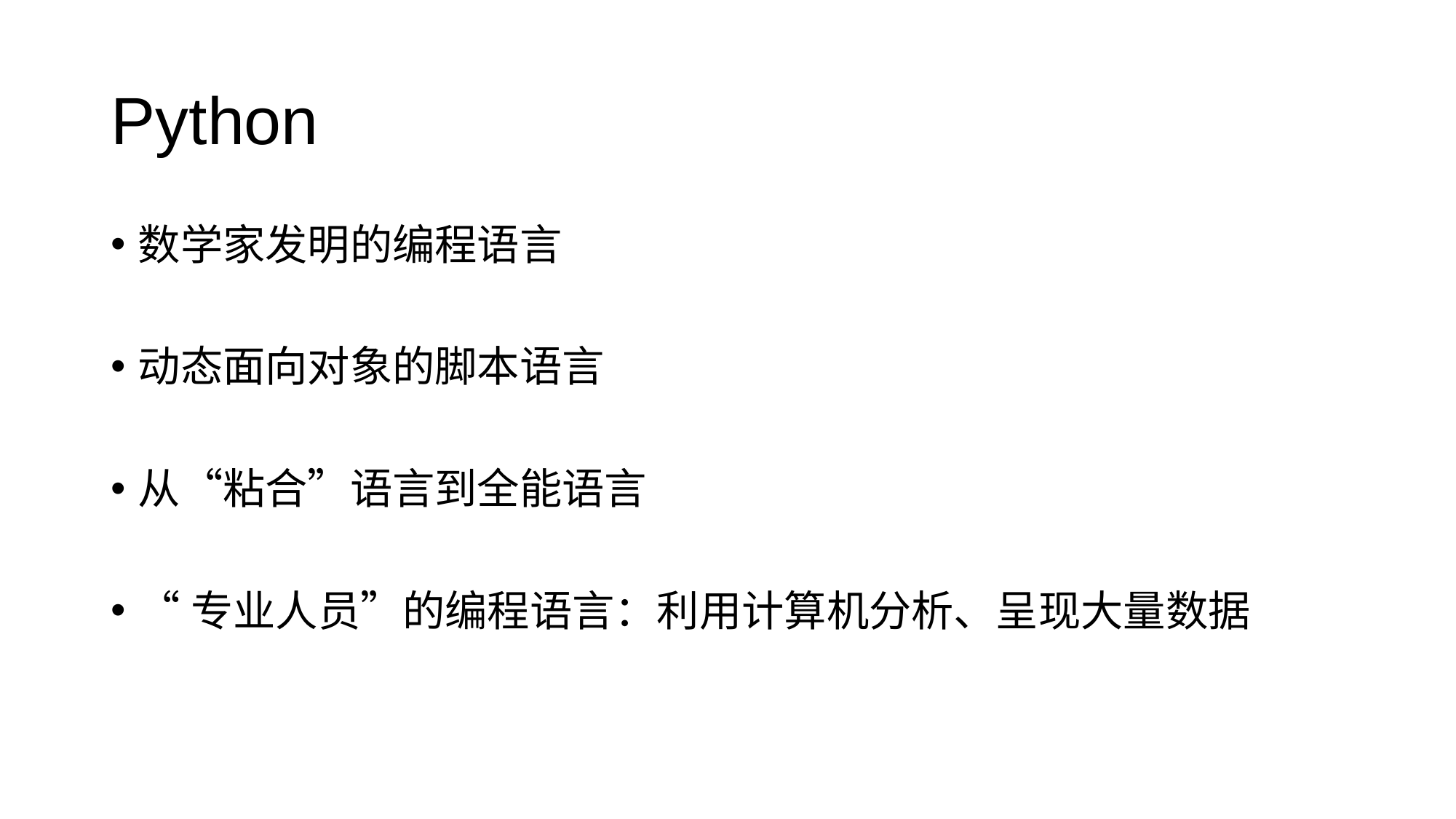

# Python
数学家发明的编程语言

动态面向对象的脚本语言

从“粘合”语言到全能语言

“专业人员”的编程语言：利用计算机分析、呈现大量数据